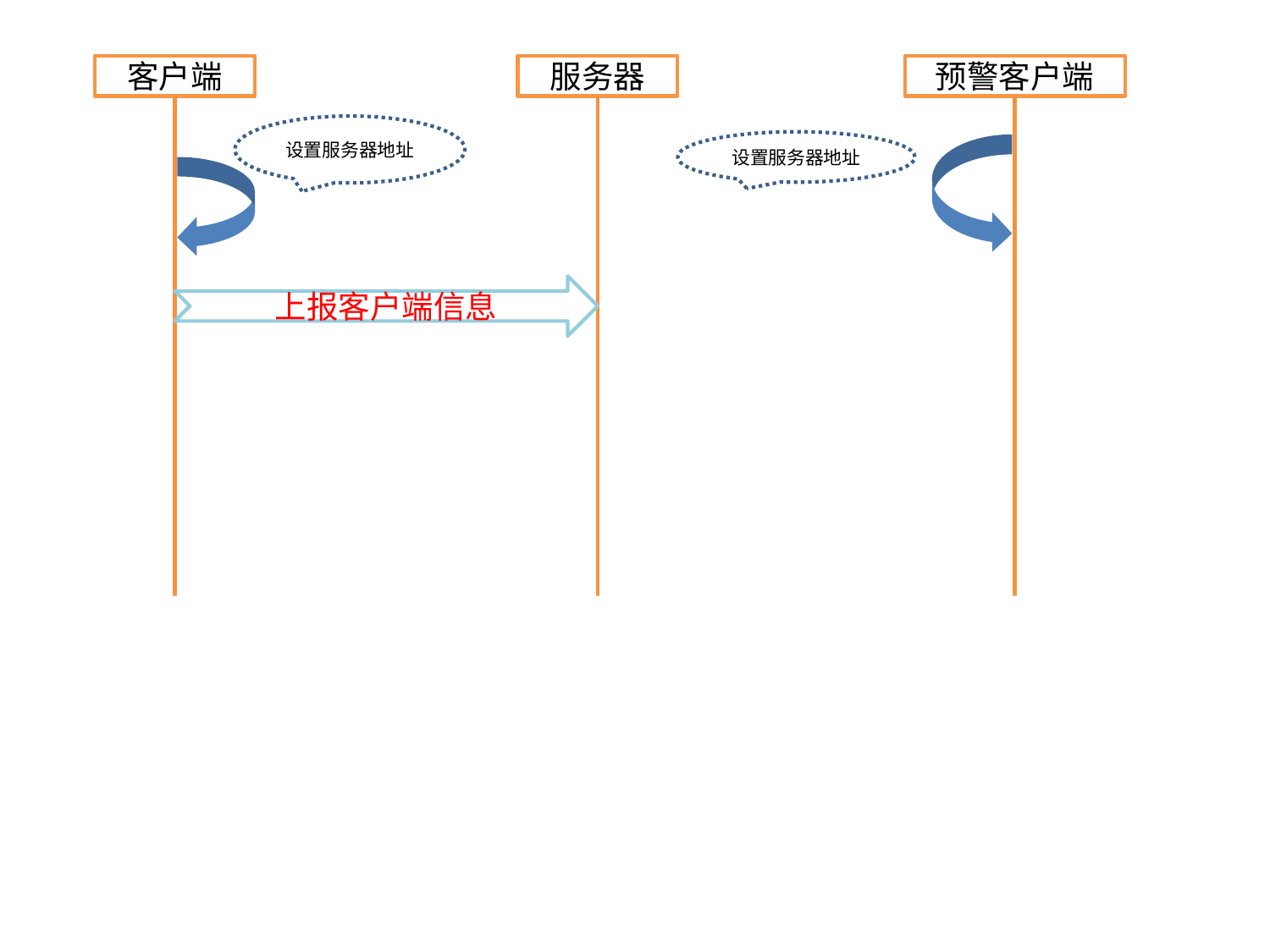

客户端
服务器
预警客户端
设置服务器地址
设置服务器地址

上报客户端信息